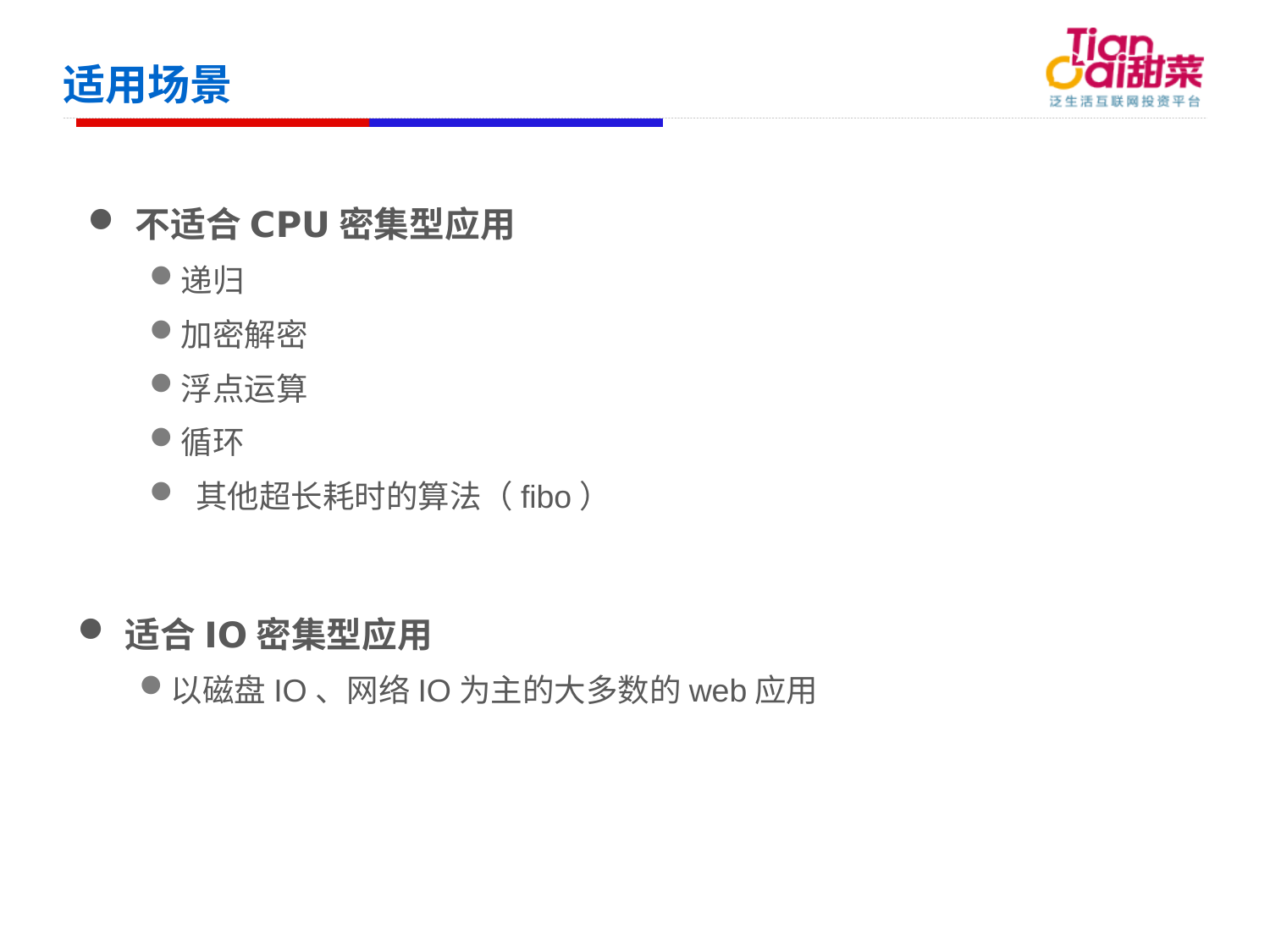

# 适用场景
不适合CPU密集型应用
递归
加密解密
浮点运算
循环
 其他超长耗时的算法（fibo）

适合IO密集型应用
以磁盘IO、网络IO为主的大多数的web应用